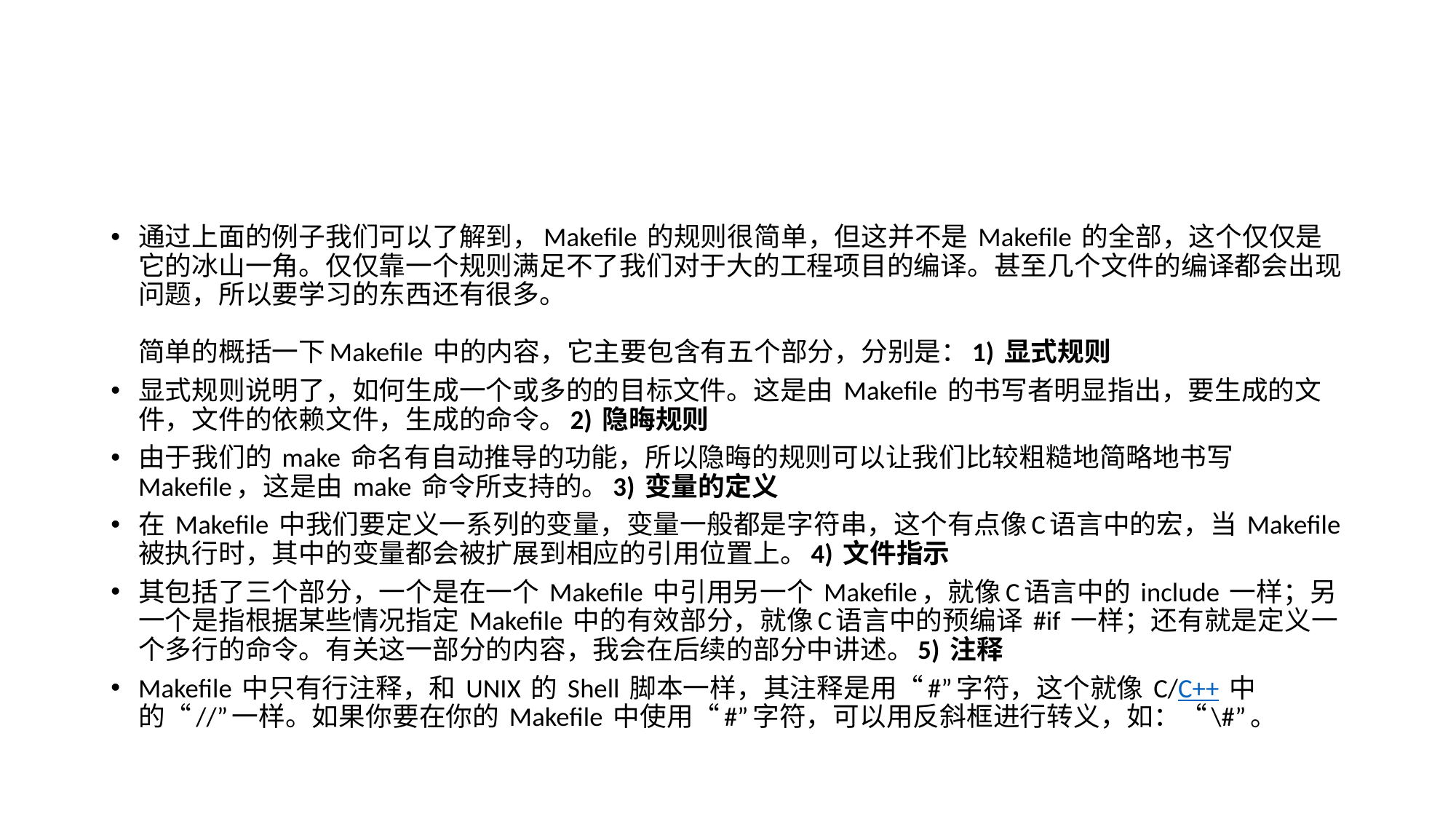

#
通过上面的例子我们可以了解到，Makefile 的规则很简单，但这并不是 Makefile 的全部，这个仅仅是它的冰山一角。仅仅靠一个规则满足不了我们对于大的工程项目的编译。甚至几个文件的编译都会出现问题，所以要学习的东西还有很多。
简单的概括一下Makefile 中的内容，它主要包含有五个部分，分别是：1) 显式规则
显式规则说明了，如何生成一个或多的的目标文件。这是由 Makefile 的书写者明显指出，要生成的文件，文件的依赖文件，生成的命令。2) 隐晦规则
由于我们的 make 命名有自动推导的功能，所以隐晦的规则可以让我们比较粗糙地简略地书写 Makefile，这是由 make 命令所支持的。3) 变量的定义
在 Makefile 中我们要定义一系列的变量，变量一般都是字符串，这个有点像C语言中的宏，当 Makefile 被执行时，其中的变量都会被扩展到相应的引用位置上。4) 文件指示
其包括了三个部分，一个是在一个 Makefile 中引用另一个 Makefile，就像C语言中的 include 一样；另一个是指根据某些情况指定 Makefile 中的有效部分，就像C语言中的预编译 #if 一样；还有就是定义一个多行的命令。有关这一部分的内容，我会在后续的部分中讲述。5) 注释
Makefile 中只有行注释，和 UNIX 的 Shell 脚本一样，其注释是用“#”字符，这个就像 C/C++ 中的“//”一样。如果你要在你的 Makefile 中使用“#”字符，可以用反斜框进行转义，如：“\#”。